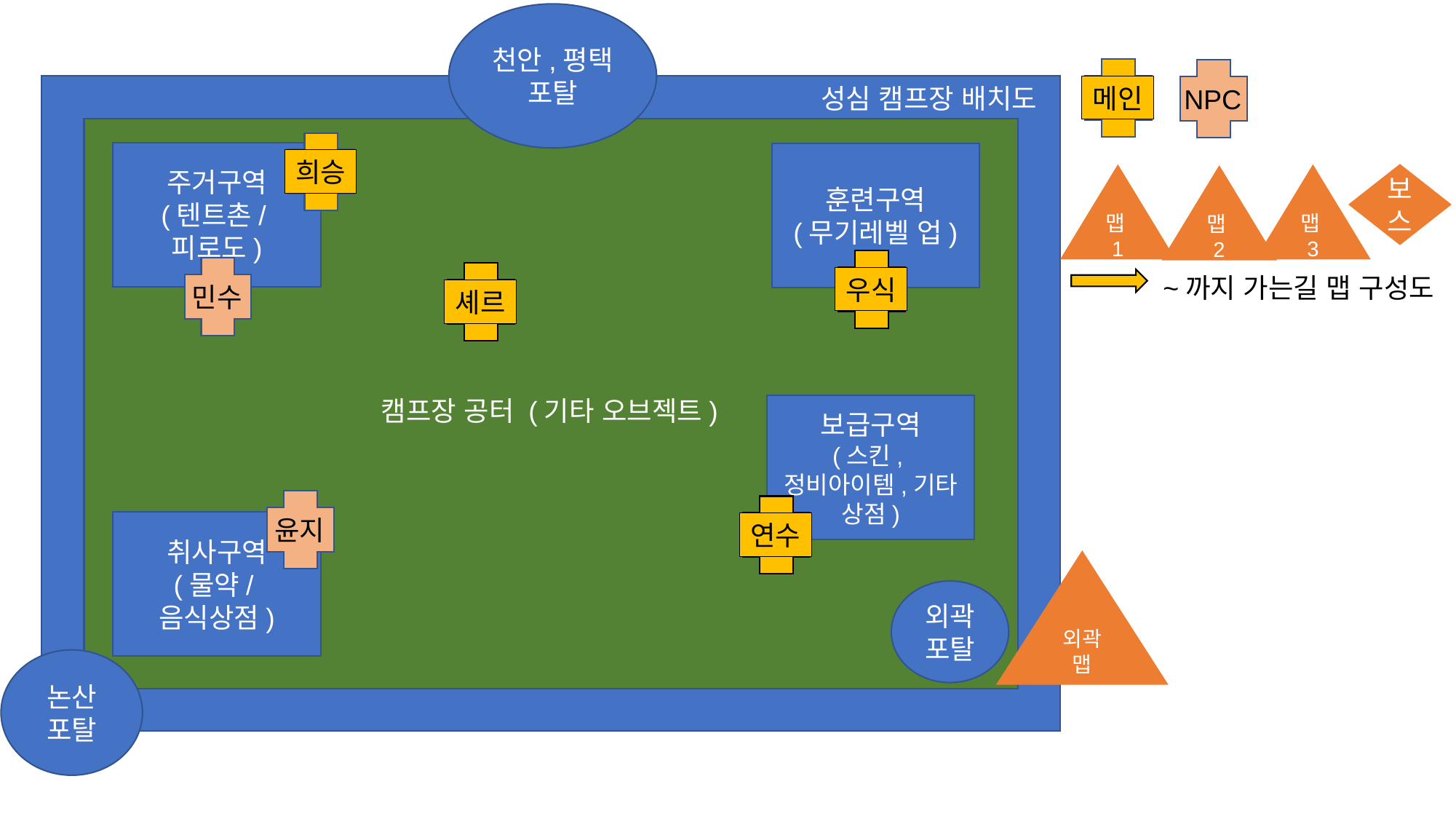

천안,평택
포탈

메인

NPC

성심 캠프장 배치도
캠프장 공터 (기타 오브젝트)
주거구역
(텐트촌/피로도)
훈련구역
(무기레벨 업)
보스
맵1
맵3
맵2
보급구역
(스킨,정비아이템,기타 상점)
취사구역
(물약/음식상점)
외곽 맵
외곽
포탈

희승

우식

민수

셰르
~까지 가는길 맵 구성도

윤지

연수
논산
포탈